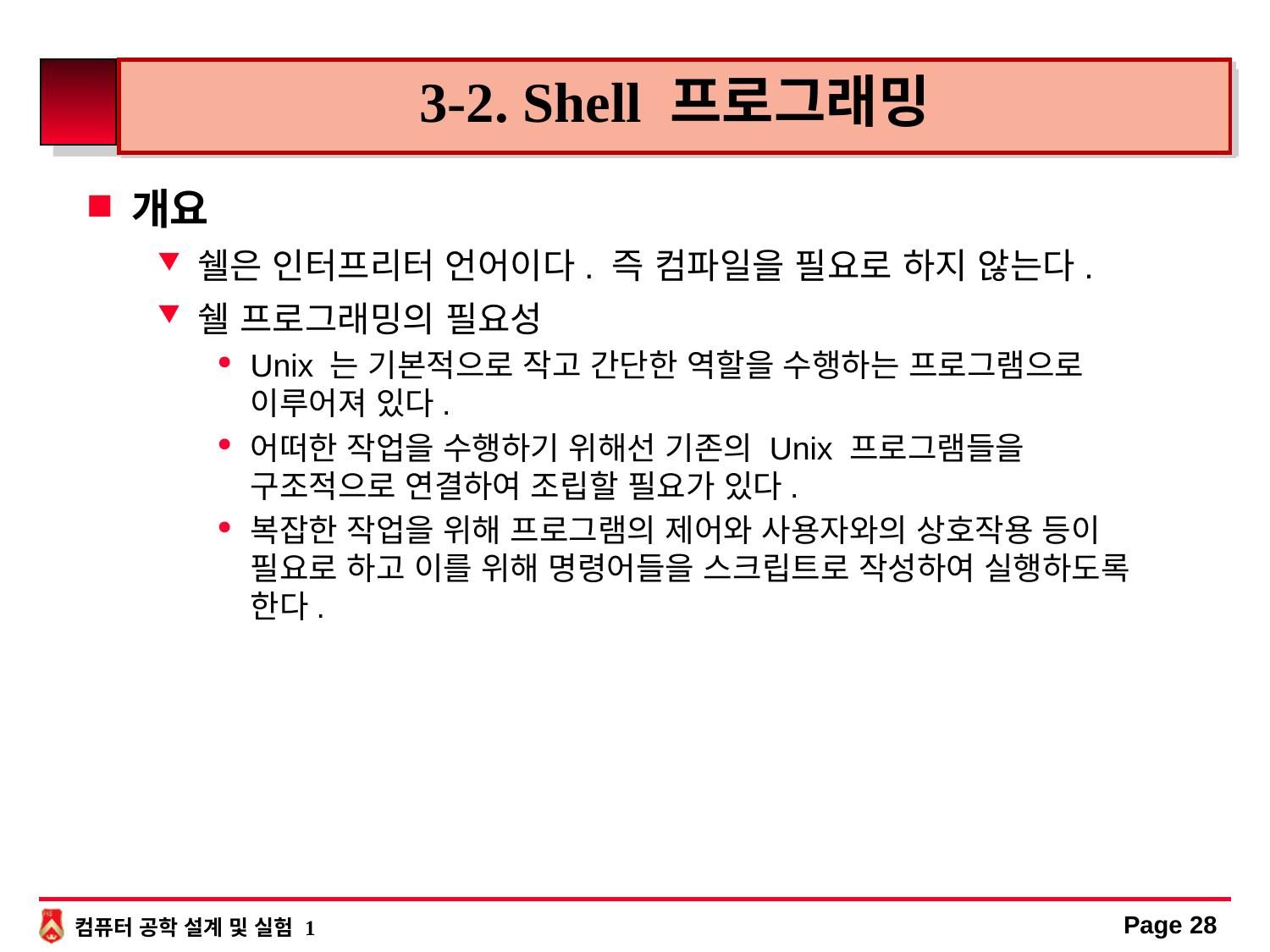

# 3-2. Shell 프로그래밍
개요
쉘은 인터프리터 언어이다. 즉 컴파일을 필요로 하지 않는다.
쉘 프로그래밍의 필요성
Unix 는 기본적으로 작고 간단한 역할을 수행하는 프로그램으로 이루어져 있다.
어떠한 작업을 수행하기 위해선 기존의 Unix 프로그램들을 구조적으로 연결하여 조립할 필요가 있다.
복잡한 작업을 위해 프로그램의 제어와 사용자와의 상호작용 등이 필요로 하고 이를 위해 명령어들을 스크립트로 작성하여 실행하도록 한다.
Page 28